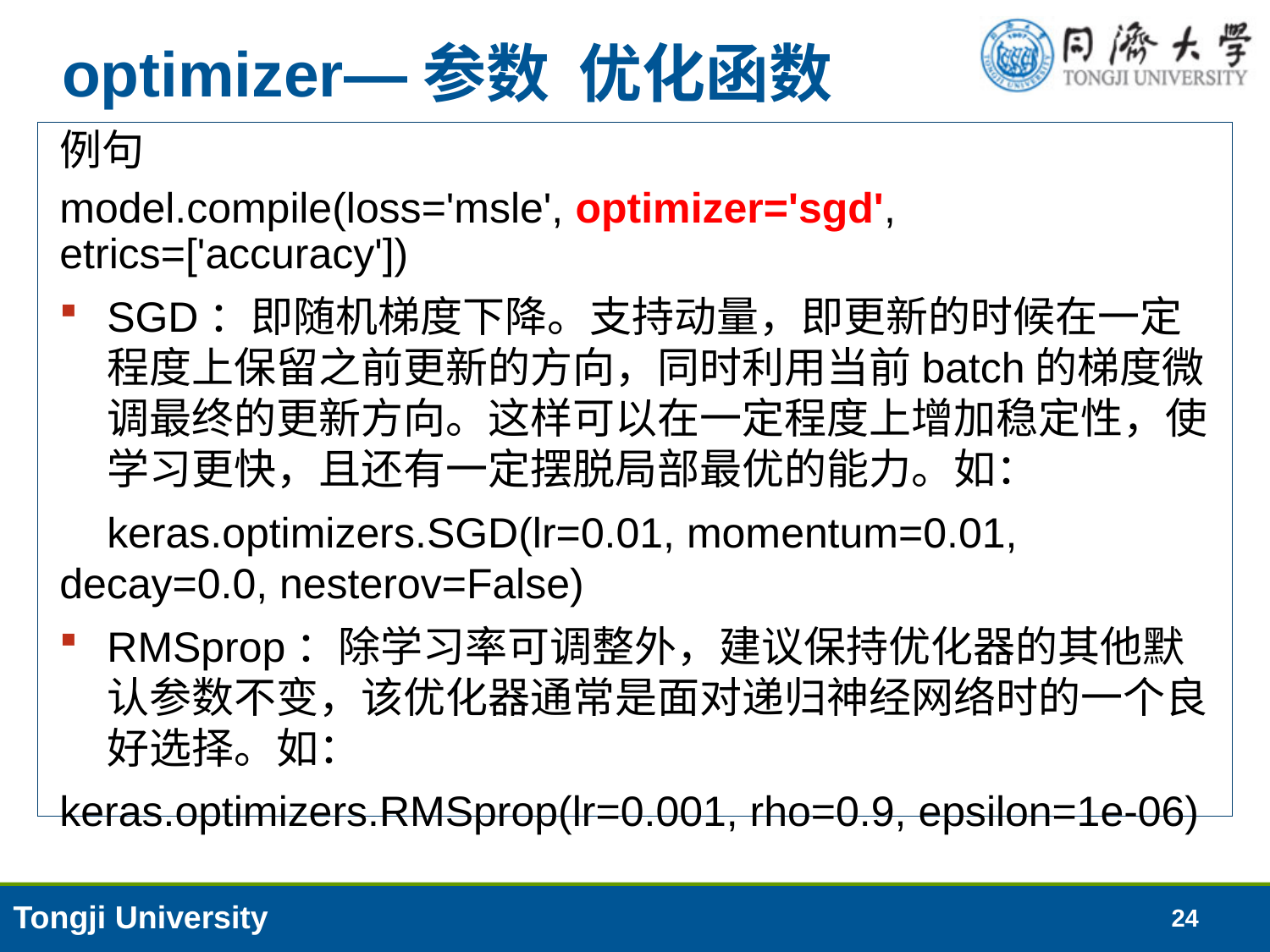

# optimizer—参数  优化函数
例句
model.compile(loss='msle', optimizer='sgd', etrics=['accuracy'])
SGD：即随机梯度下降。支持动量，即更新的时候在一定程度上保留之前更新的方向，同时利用当前batch的梯度微调最终的更新方向。这样可以在一定程度上增加稳定性，使学习更快，且还有一定摆脱局部最优的能力。如：
    keras.optimizers.SGD(lr=0.01, momentum=0.01, decay=0.0, nesterov=False)
RMSprop：除学习率可调整外，建议保持优化器的其他默认参数不变，该优化器通常是面对递归神经网络时的一个良好选择。如：
keras.optimizers.RMSprop(lr=0.001, rho=0.9, epsilon=1e-06)